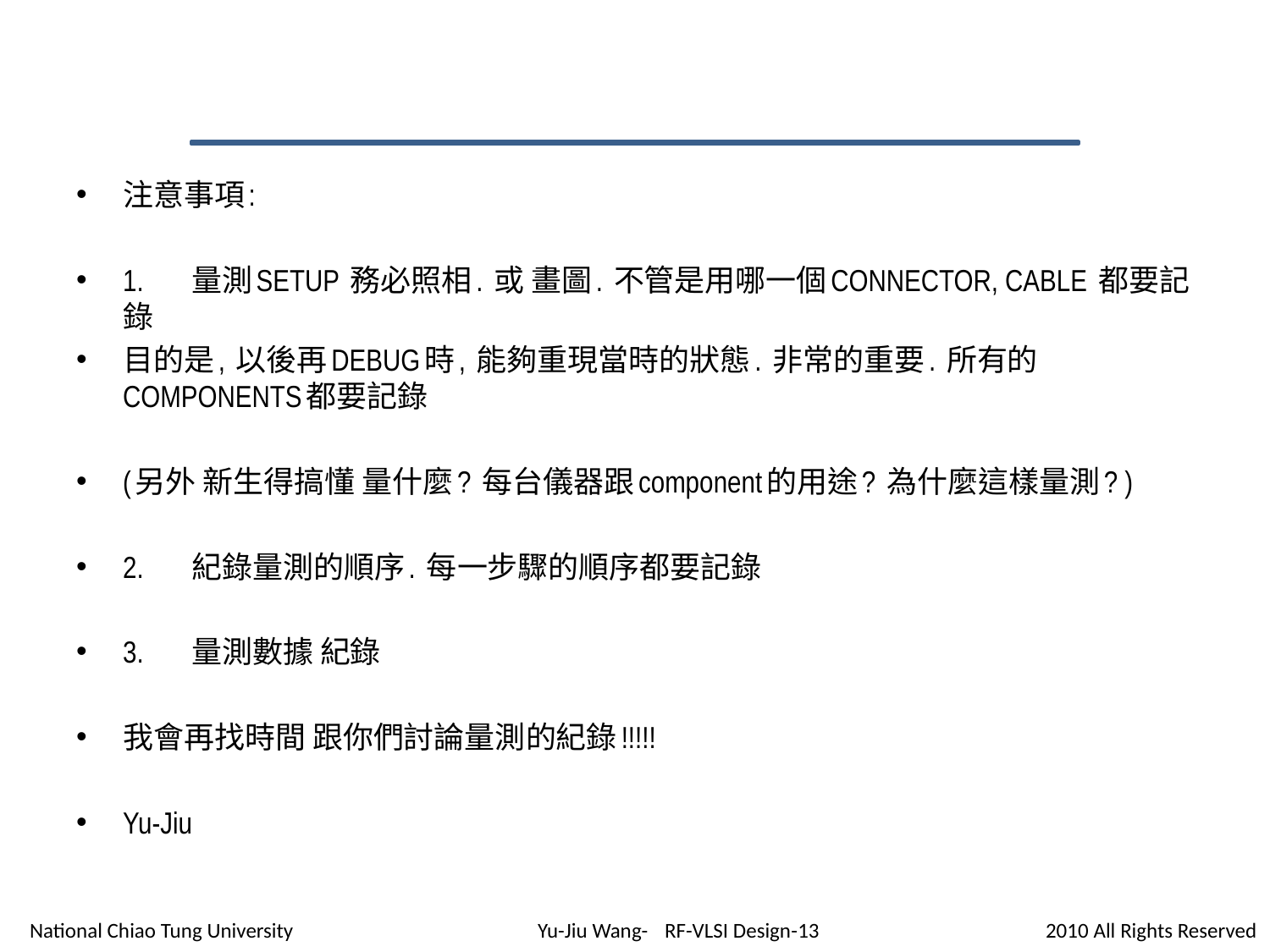

#
注意事項:

1.	量測SETUP 務必照相. 或 畫圖. 不管是用哪一個CONNECTOR, CABLE 都要記錄
目的是, 以後再DEBUG時, 能夠重現當時的狀態. 非常的重要. 所有的COMPONENTS都要記錄

(另外 新生得搞懂 量什麼? 每台儀器跟component的用途? 為什麼這樣量測? )

2.	紀錄量測的順序. 每一步驟的順序都要記錄

3.	量測數據 紀錄

我會再找時間 跟你們討論量測的紀錄!!!!!

Yu-Jiu

National Chiao Tung University		Yu-Jiu Wang-	RF-VLSI Design-13		2010 All Rights Reserved